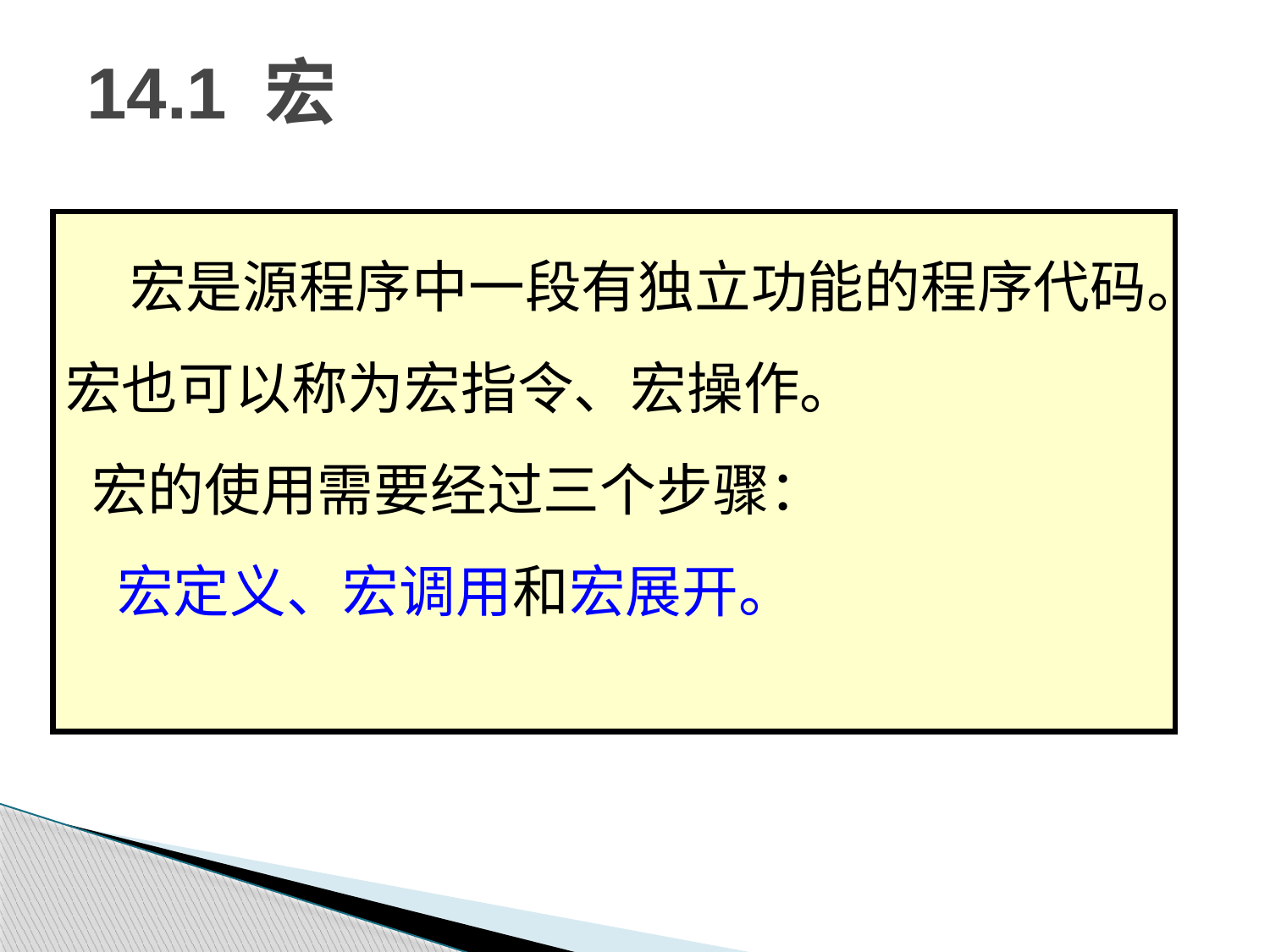

# 14.1 宏
    宏是源程序中一段有独立功能的程序代码。宏也可以称为宏指令、宏操作。
 宏的使用需要经过三个步骤：
   宏定义、宏调用和宏展开。